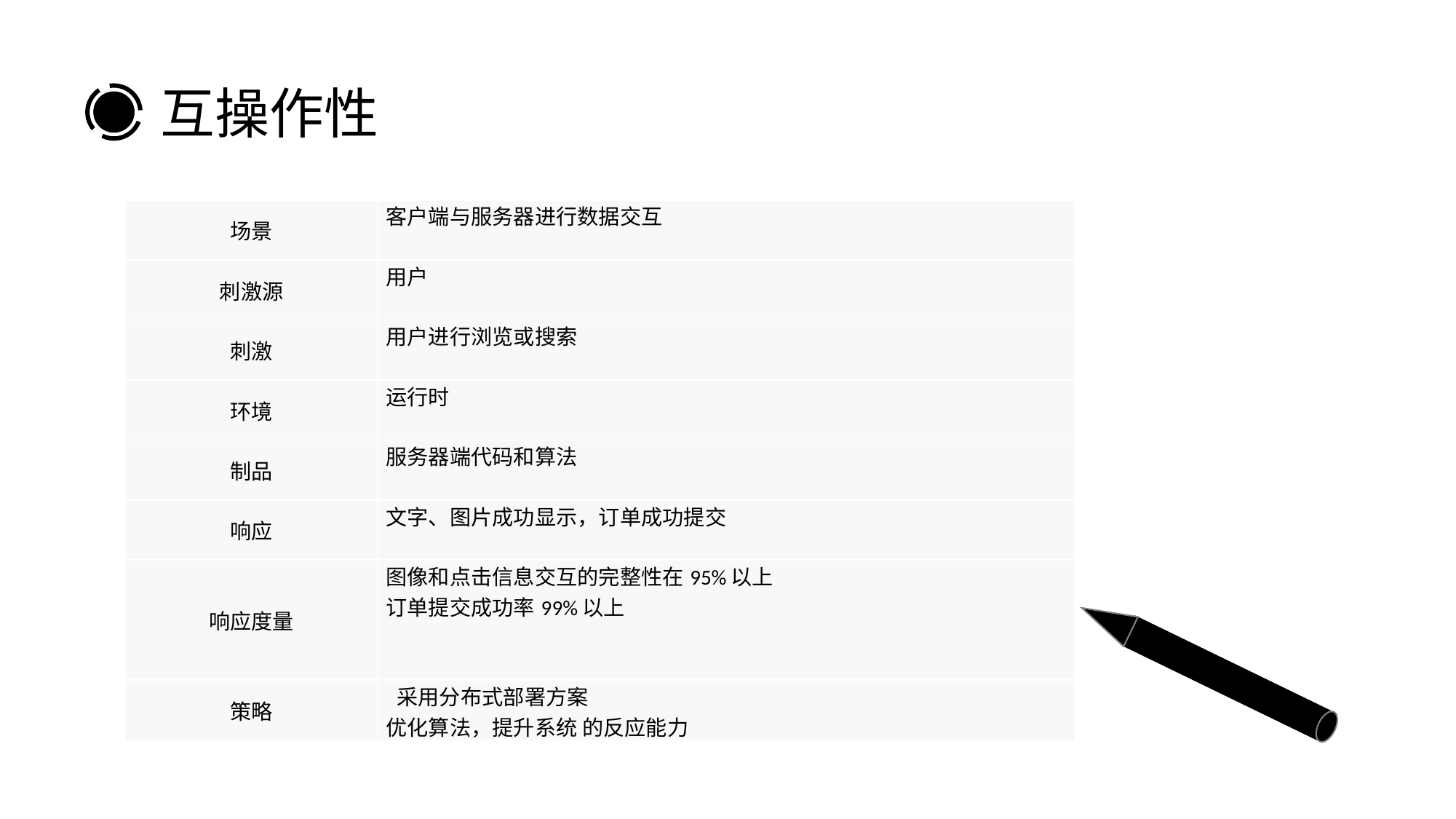

互操作性

| 场景 | 客户端与服务器进行数据交互 |
| --- | --- |
| 刺激源 | 用户 |
| 刺激 | 用户进行浏览或搜索 |
| 环境 | 运行时 |
| 制品 | 服务器端代码和算法 |
| 响应 | 文字、图片成功显示，订单成功提交 |
| 响应度量 | 图像和点击信息交互的完整性在95%以上 订单提交成功率99%以上 |
| 策略 | 采用分布式部署方案 优化算法，提升系统 的反应能力 |